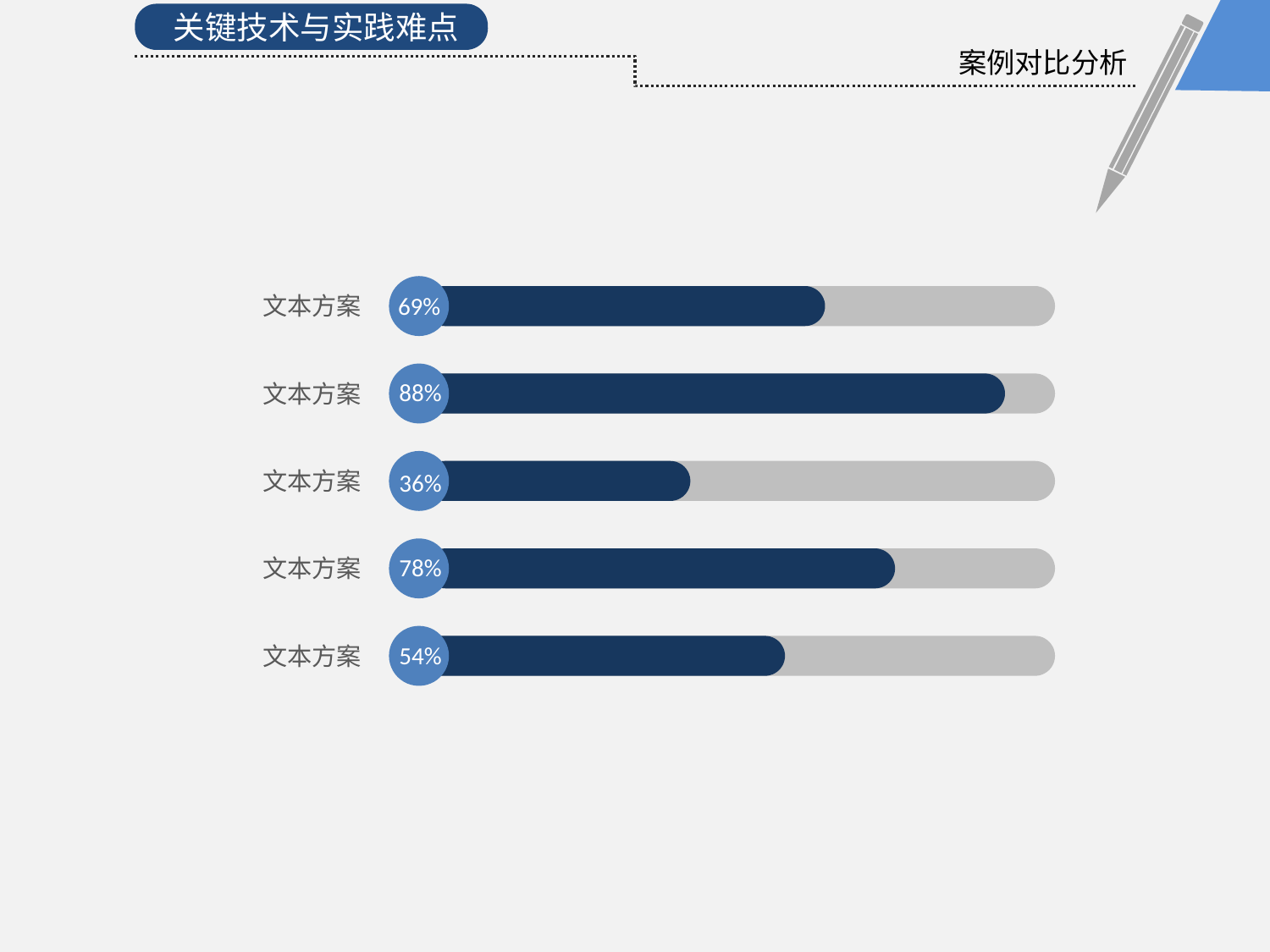

关键技术与实践难点

案例对比分析

69%
文本方案

88%
文本方案

文本方案

36%

78%
文本方案

54%
文本方案